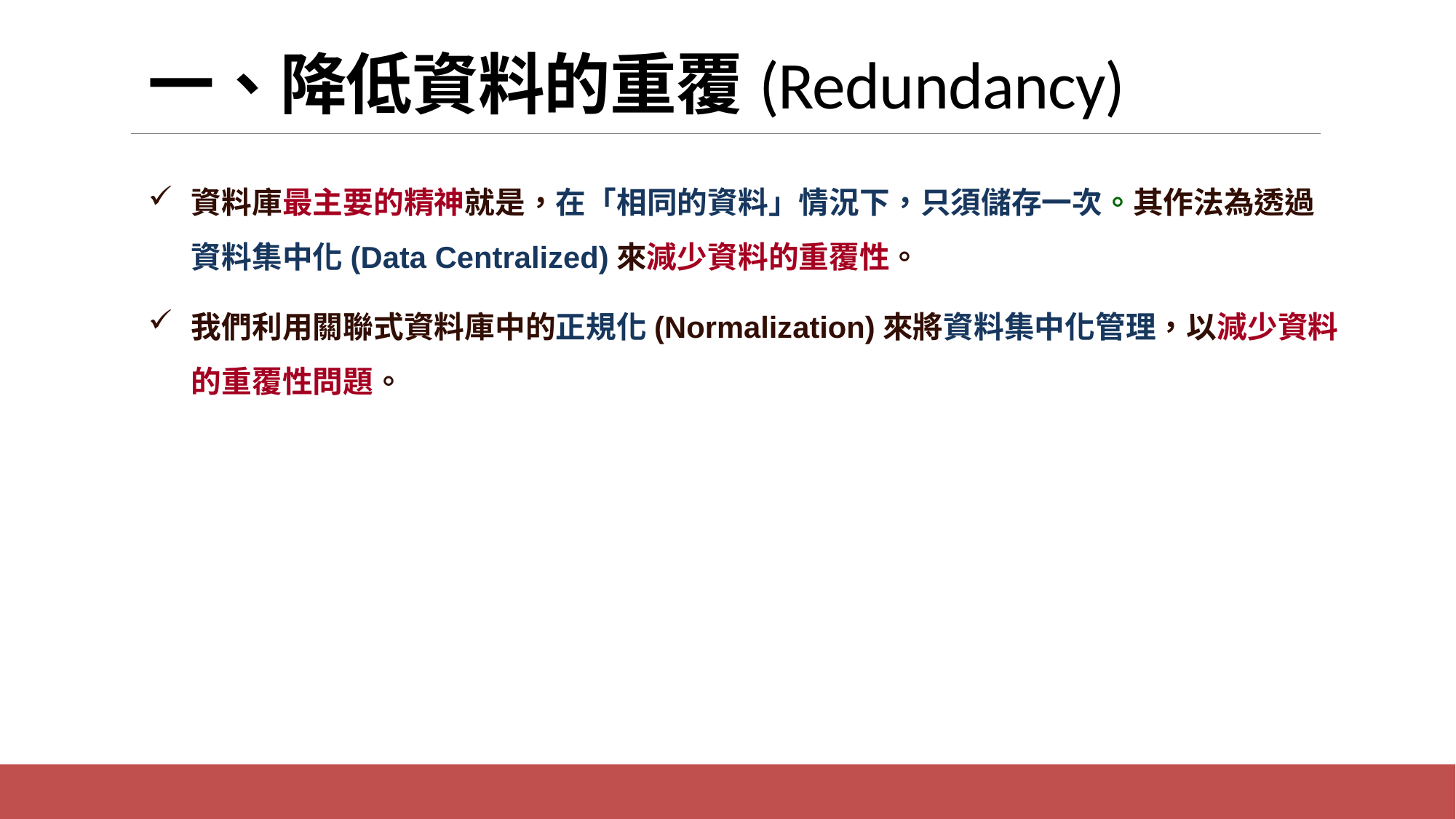

# 一、降低資料的重覆(Redundancy)
資料庫最主要的精神就是，在「相同的資料」情況下，只須儲存一次。其作法為透過資料集中化(Data Centralized)來減少資料的重覆性。
我們利用關聯式資料庫中的正規化(Normalization)來將資料集中化管理，以減少資料的重覆性問題。